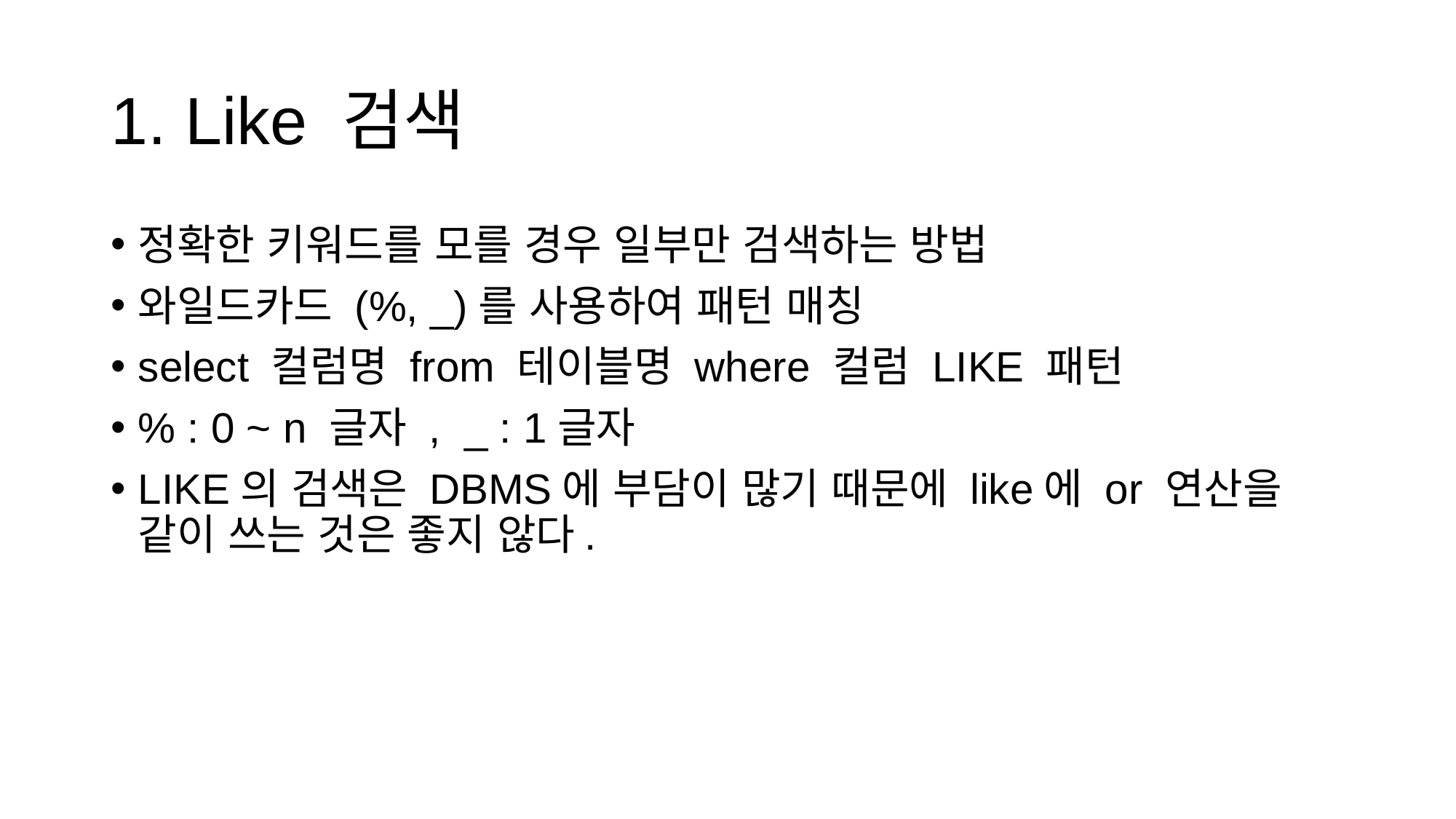

# 1. Like 검색
정확한 키워드를 모를 경우 일부만 검색하는 방법
와일드카드 (%, _)를 사용하여 패턴 매칭
select 컬럼명 from 테이블명 where 컬럼 LIKE 패턴
% : 0 ~ n 글자 ,  _ : 1글자
LIKE의 검색은 DBMS에 부담이 많기 때문에 like에 or 연산을 같이 쓰는 것은 좋지 않다.